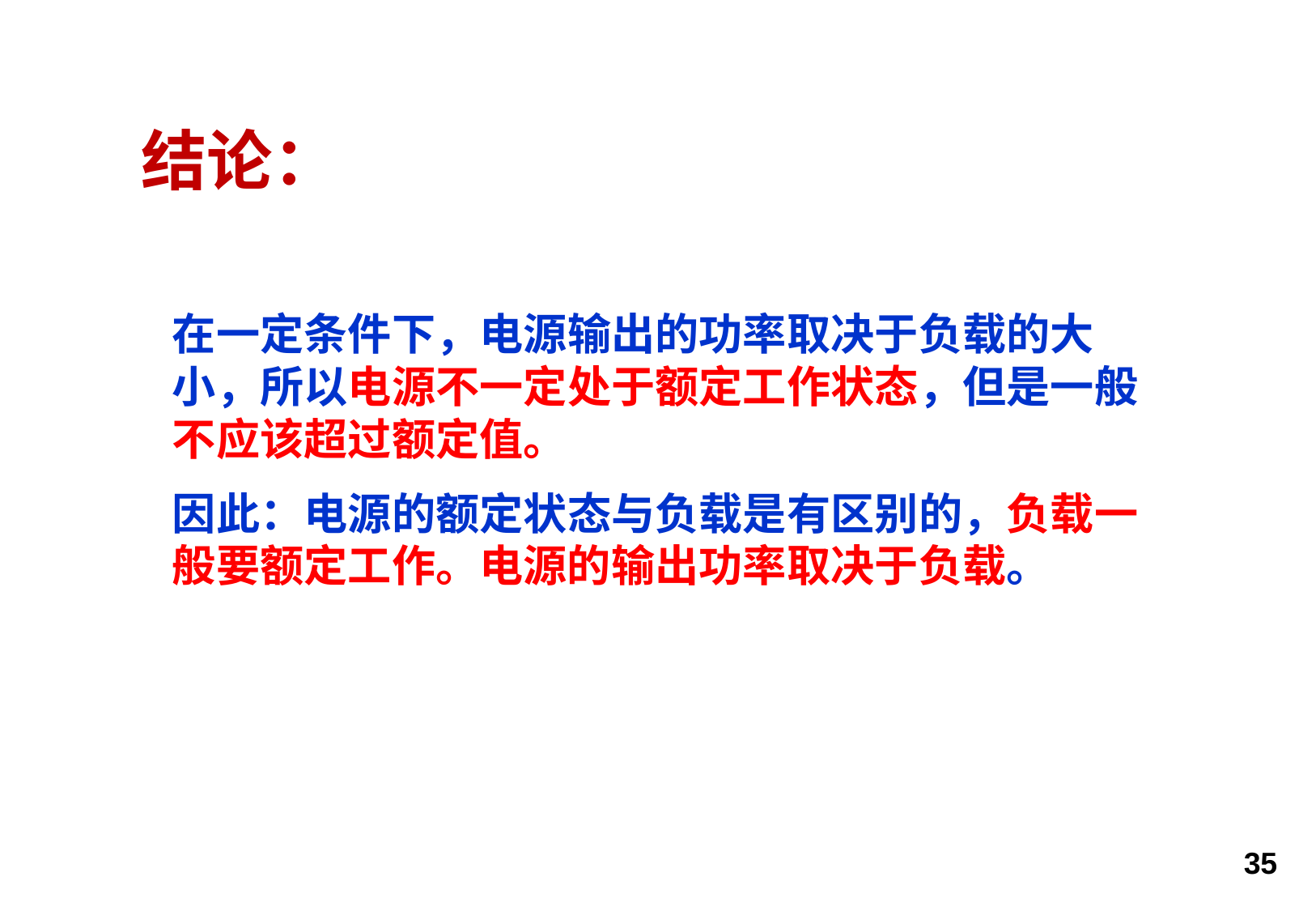

结论：
在一定条件下，电源输出的功率取决于负载的大小，所以电源不一定处于额定工作状态，但是一般不应该超过额定值。
因此：电源的额定状态与负载是有区别的，负载一般要额定工作。电源的输出功率取决于负载。